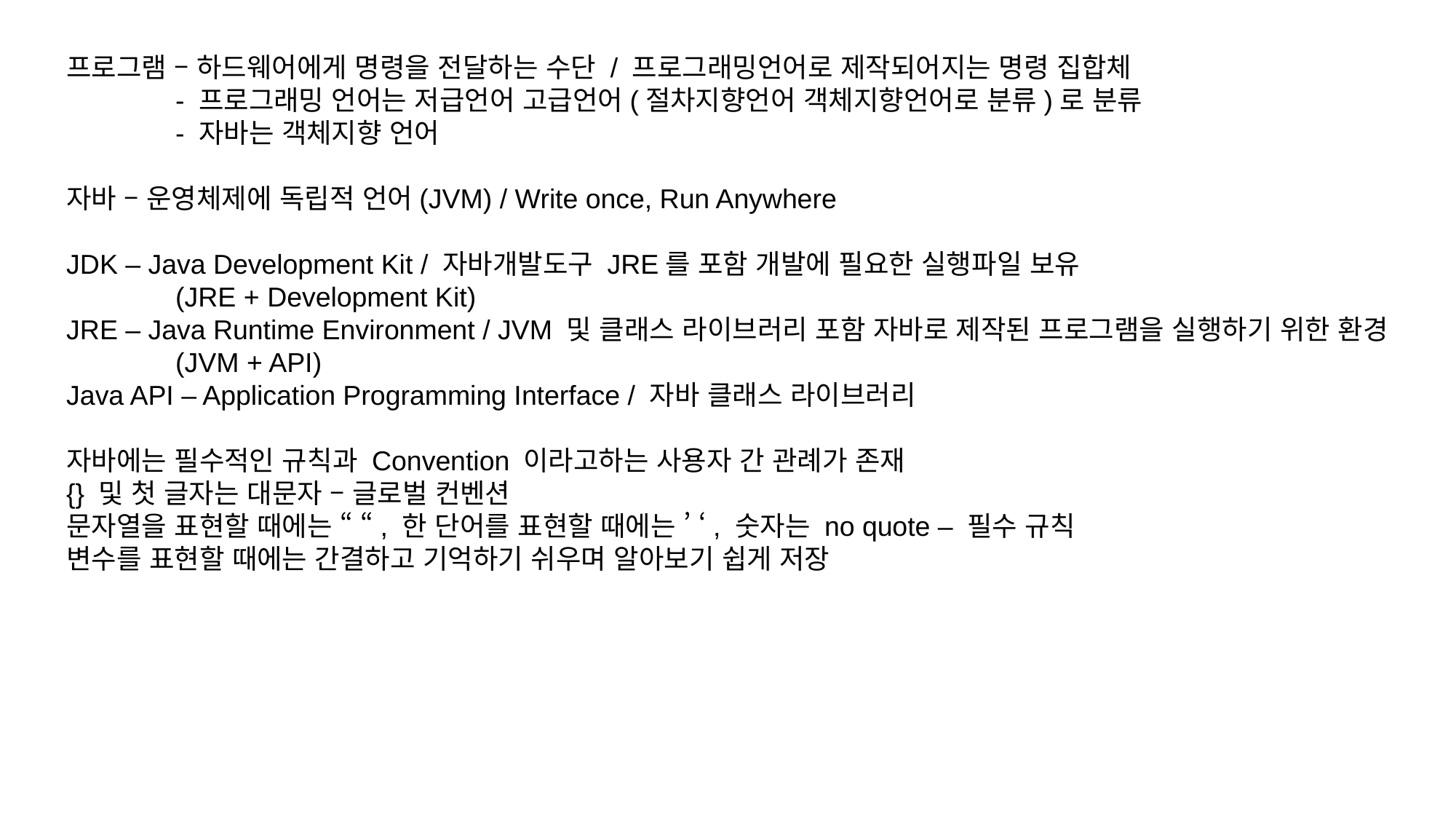

프로그램 – 하드웨어에게 명령을 전달하는 수단 / 프로그래밍언어로 제작되어지는 명령 집합체
	- 프로그래밍 언어는 저급언어 고급언어(절차지향언어 객체지향언어로 분류)로 분류
	- 자바는 객체지향 언어

자바 – 운영체제에 독립적 언어(JVM) / Write once, Run Anywhere

JDK – Java Development Kit / 자바개발도구 JRE를 포함 개발에 필요한 실행파일 보유
	(JRE + Development Kit)
JRE – Java Runtime Environment / JVM 및 클래스 라이브러리 포함 자바로 제작된 프로그램을 실행하기 위한 환경
	(JVM + API)
Java API – Application Programming Interface / 자바 클래스 라이브러리

자바에는 필수적인 규칙과 Convention 이라고하는 사용자 간 관례가 존재
{} 및 첫 글자는 대문자 – 글로벌 컨벤션
문자열을 표현할 때에는 “ “, 한 단어를 표현할 때에는 ’ ‘, 숫자는 no quote – 필수 규칙
변수를 표현할 때에는 간결하고 기억하기 쉬우며 알아보기 쉽게 저장